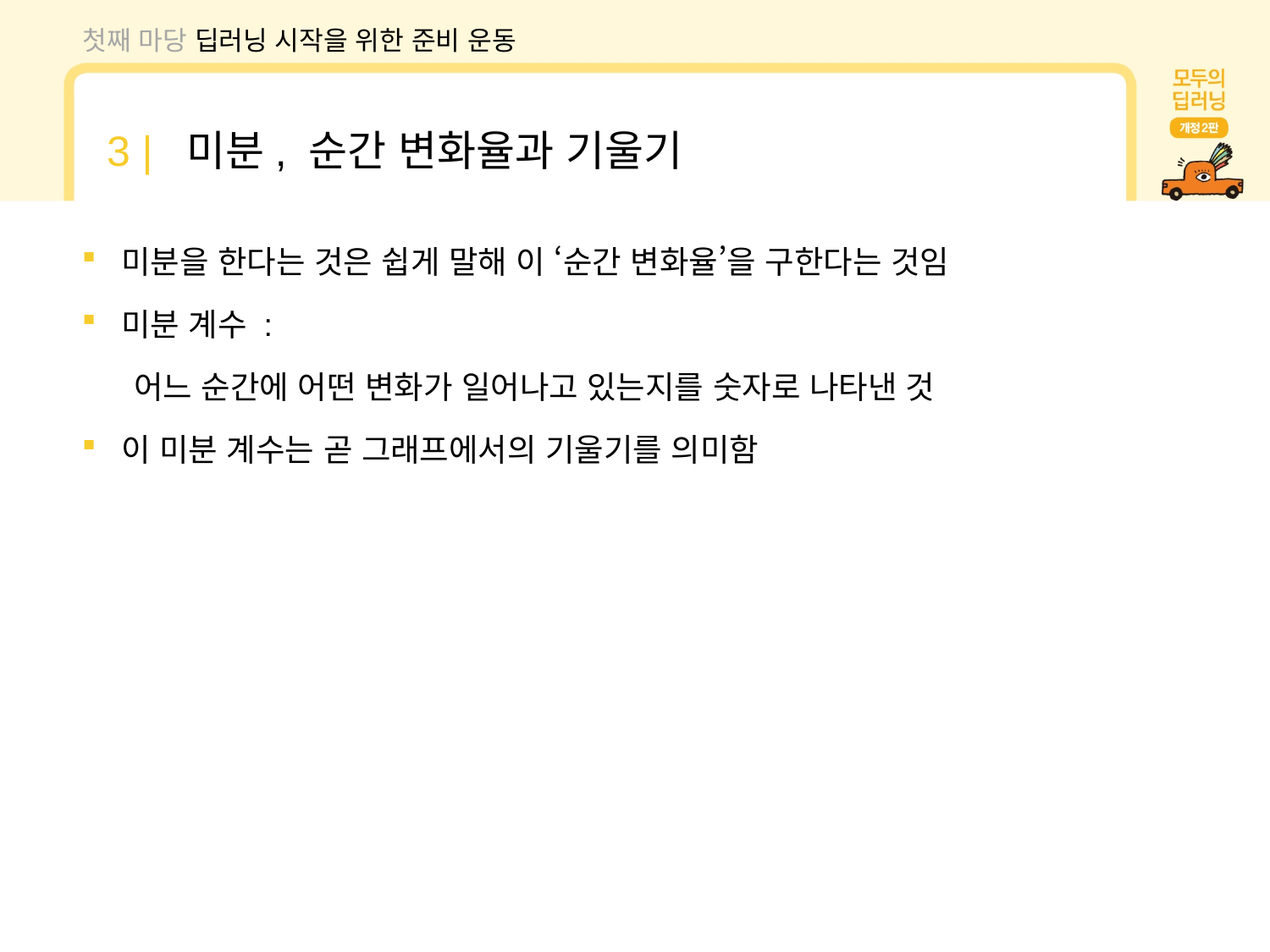

첫째 마당 딥러닝 시작을 위한 준비 운동
3 |  미분, 순간 변화율과 기울기
미분을 한다는 것은 쉽게 말해 이 ‘순간 변화율’을 구한다는 것임
미분 계수 :
     어느 순간에 어떤 변화가 일어나고 있는지를 숫자로 나타낸 것
이 미분 계수는 곧 그래프에서의 기울기를 의미함